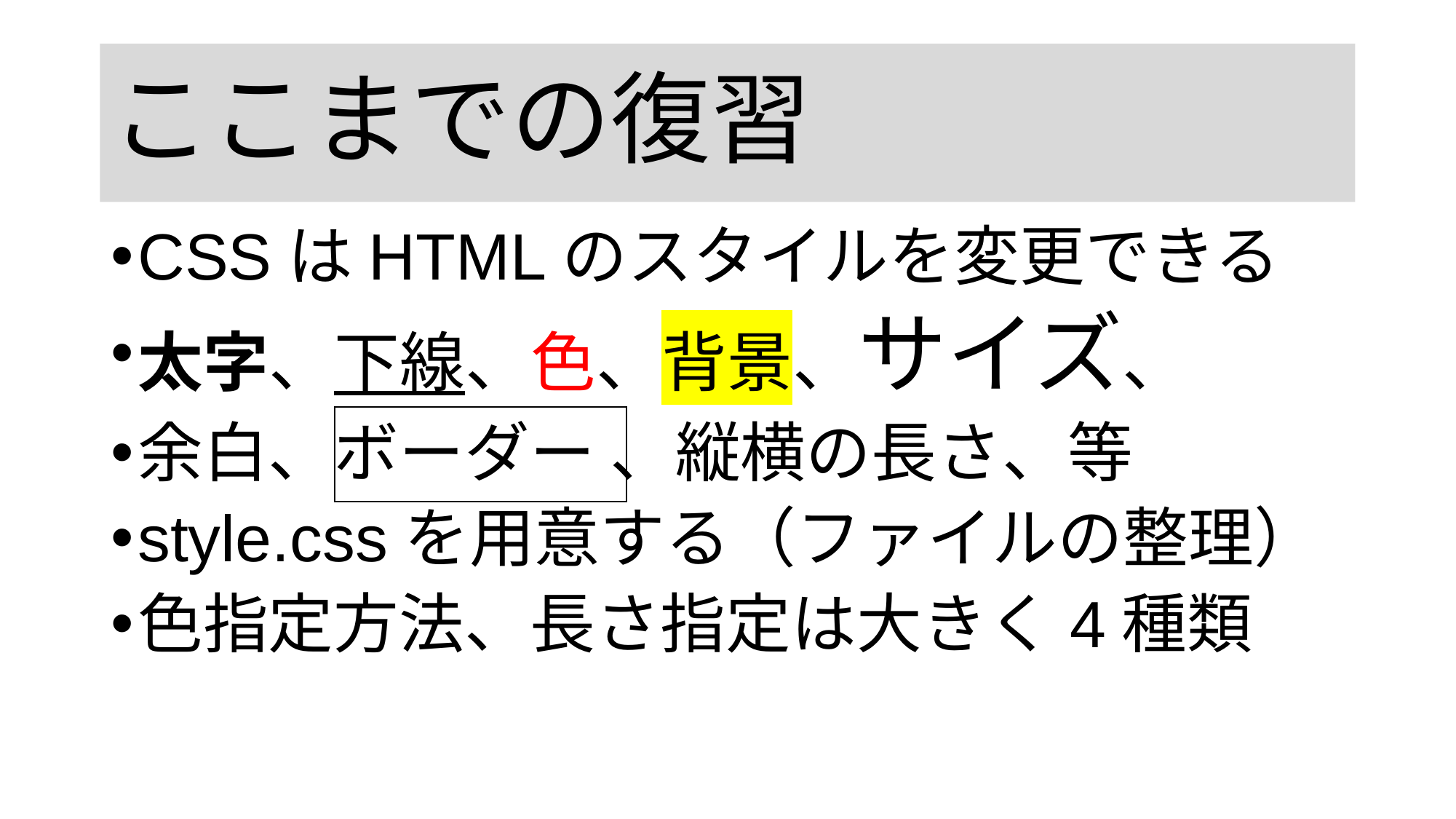

# ここまでの復習
CSSはHTMLのスタイルを変更できる
太字、下線、色、背景、サイズ、
余白、ボーダー 、縦横の長さ、等
style.cssを用意する（ファイルの整理）
色指定方法、長さ指定は大きく4種類